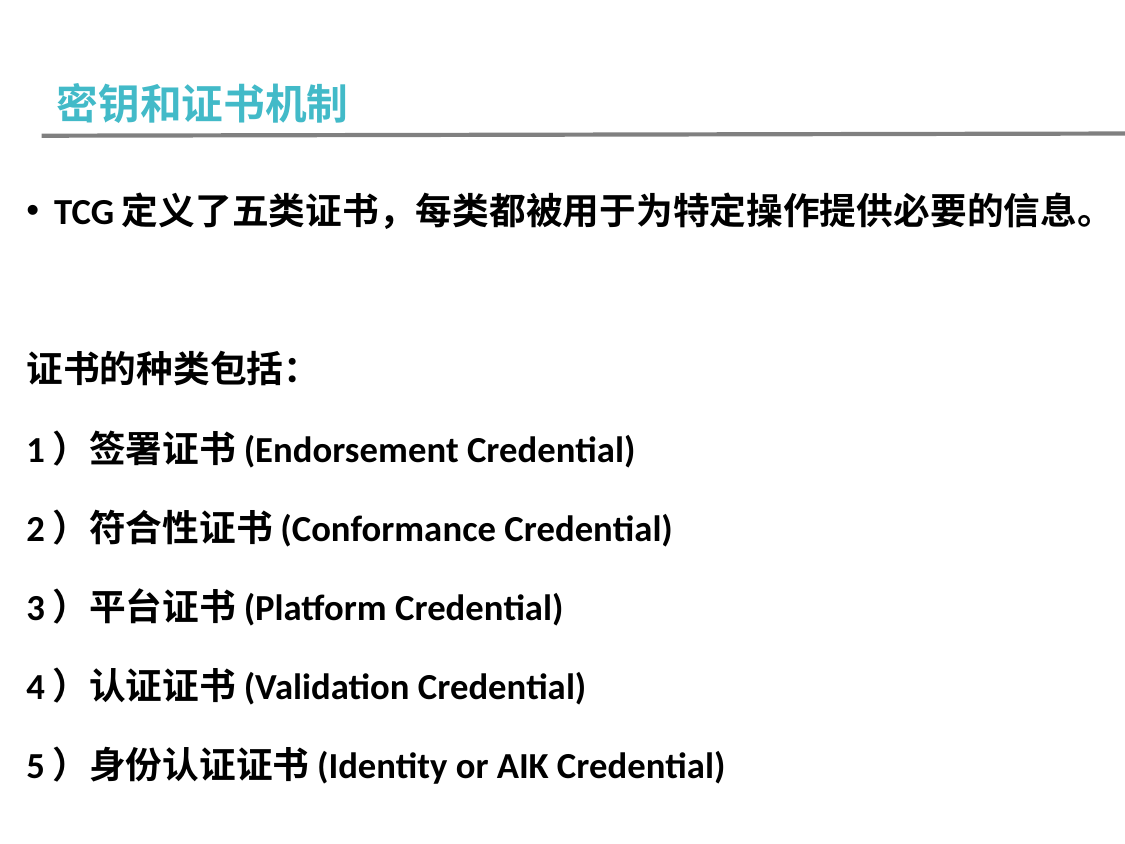

密钥和证书机制
TCG定义了五类证书，每类都被用于为特定操作提供必要的信息。

证书的种类包括：
1）签署证书(Endorsement Credential)
2）符合性证书(Conformance Credential)
3）平台证书(Platform Credential)
4）认证证书(Validation Credential)
5）身份认证证书(Identity or AIK Credential)